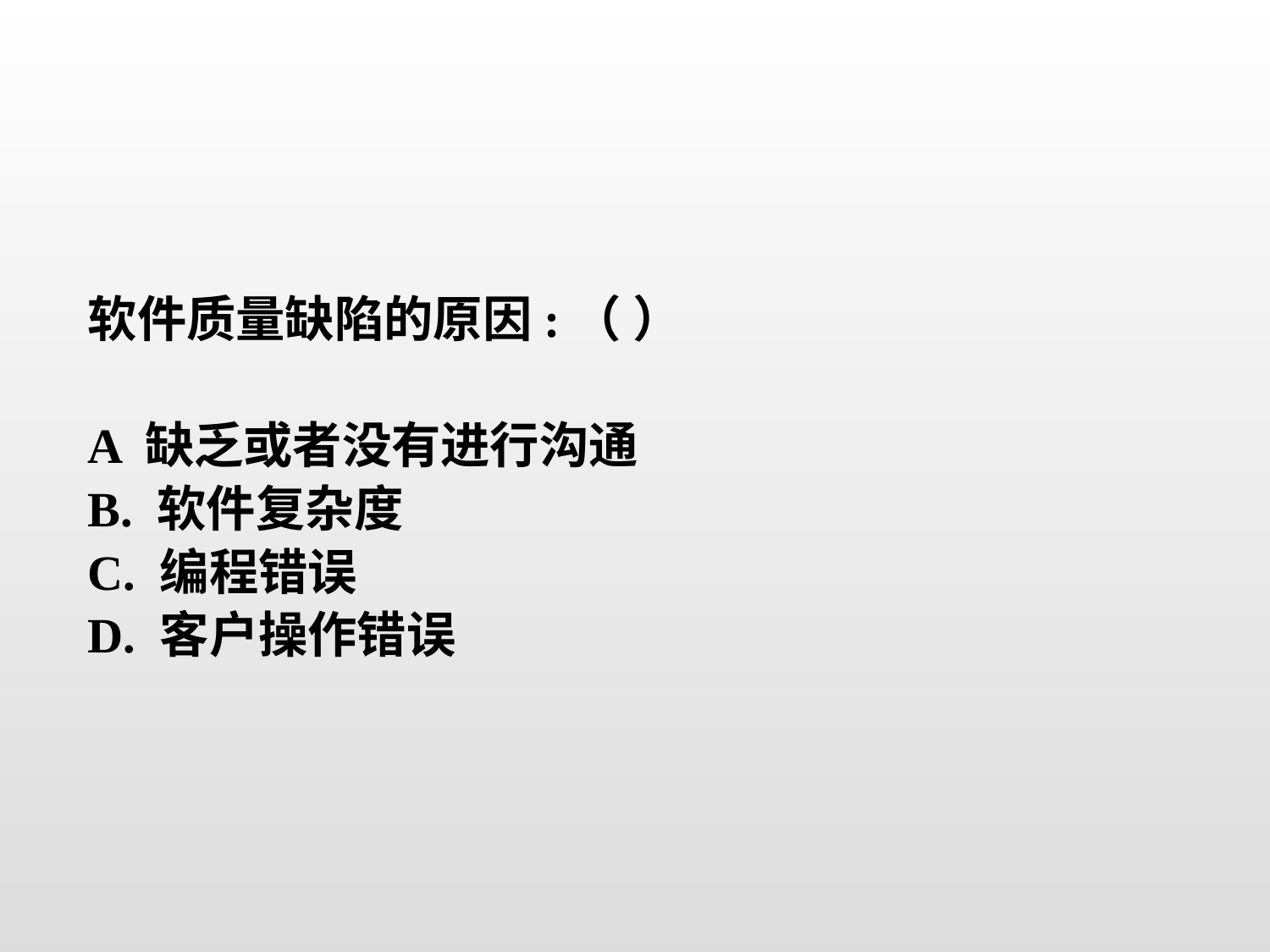

软件质量缺陷的原因:（ ）

A 缺乏或者没有进行沟通
B. 软件复杂度
C. 编程错误
D. 客户操作错误